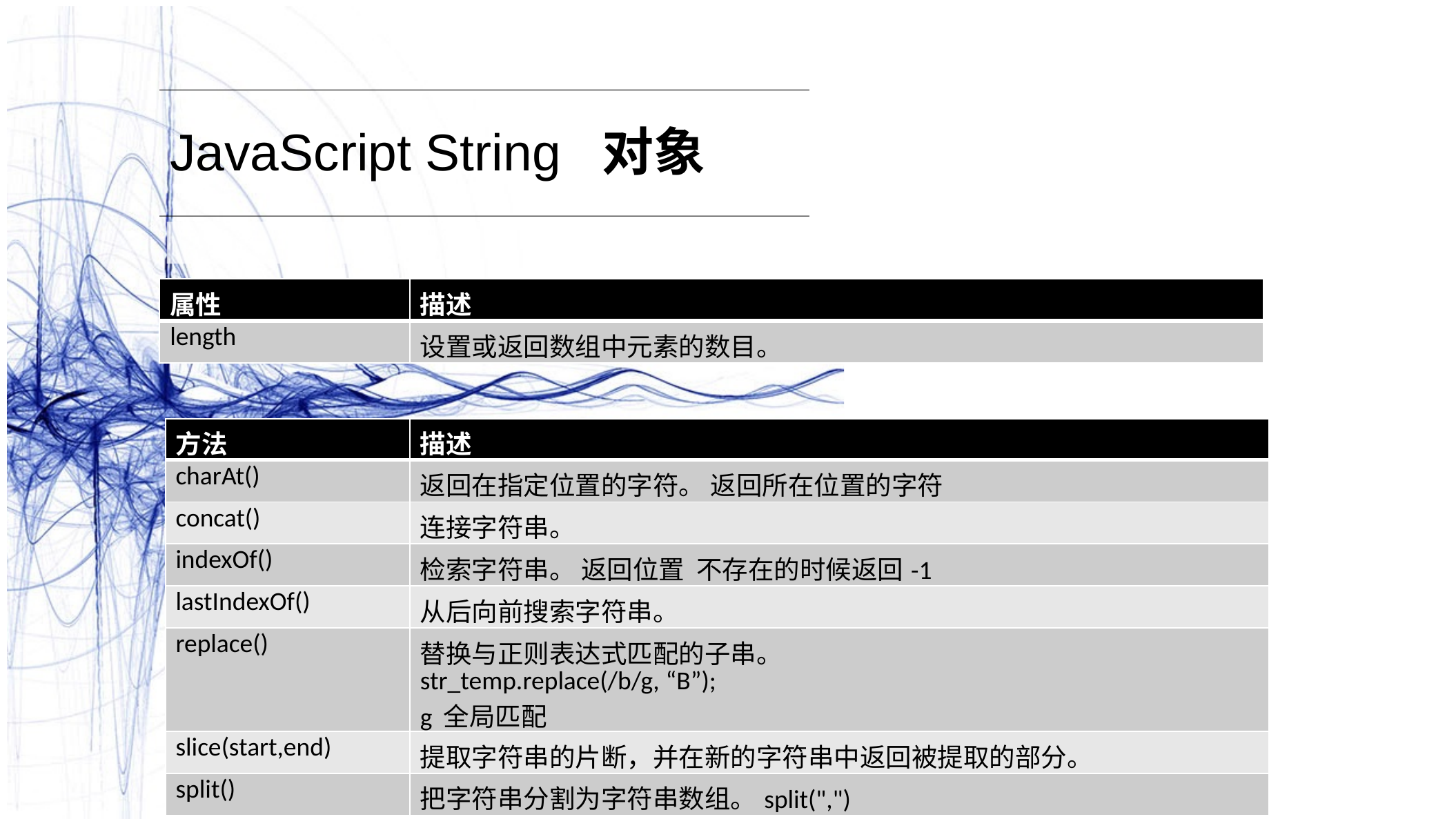

JavaScript String  对象

| 属性 | 描述 |
| --- | --- |
| length | 设置或返回数组中元素的数目。 |
| 方法 | 描述 |
| --- | --- |
| charAt() | 返回在指定位置的字符。 返回所在位置的字符 |
| concat() | 连接字符串。 |
| indexOf() | 检索字符串。 返回位置 不存在的时候返回-1 |
| lastIndexOf() | 从后向前搜索字符串。 |
| replace() | 替换与正则表达式匹配的子串。 str\_temp.replace(/b/g, “B”); g 全局匹配 |
| slice(start,end) | 提取字符串的片断，并在新的字符串中返回被提取的部分。 |
| split() | 把字符串分割为字符串数组。split(",") |